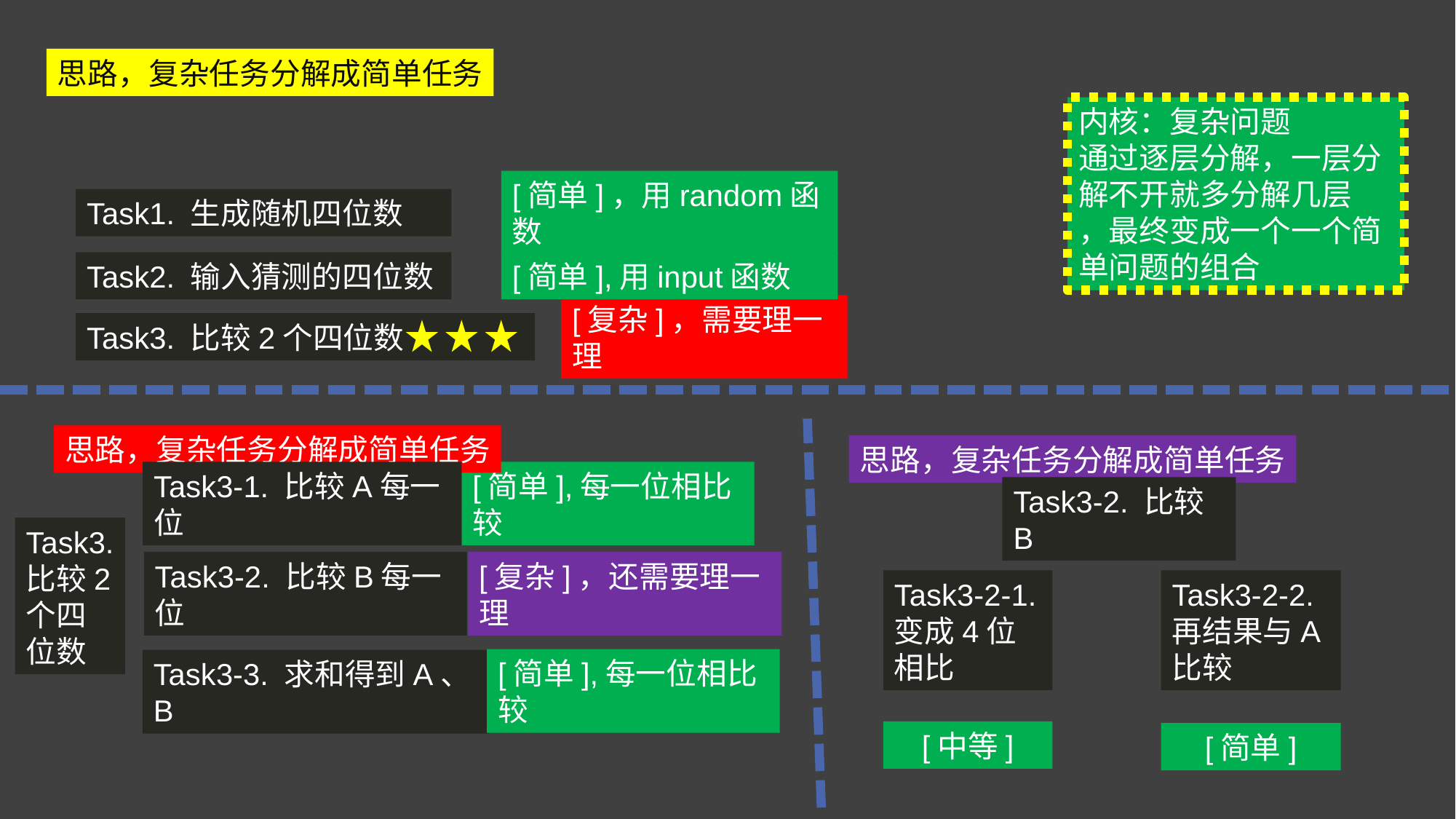

思路，复杂任务分解成简单任务
内核：复杂问题
通过逐层分解，一层分解不开就多分解几层
，最终变成一个一个简单问题的组合
Task1. 生成随机四位数
[简单]，用random函数
Task2. 输入猜测的四位数
[简单],用input函数
Task3. 比较2个四位数
[复杂]，需要理一理

思路，复杂任务分解成简单任务
思路，复杂任务分解成简单任务
Task3-1. 比较A每一位
[简单],每一位相比较
Task3-2. 比较B
Task3. 比较2个四位数
Task3-2. 比较B每一位
[复杂]，还需要理一理
Task3-2-1. 变成4位相比
Task3-2-2. 再结果与A比较
[简单],每一位相比较
Task3-3. 求和得到A、B
[中等]
[简单]